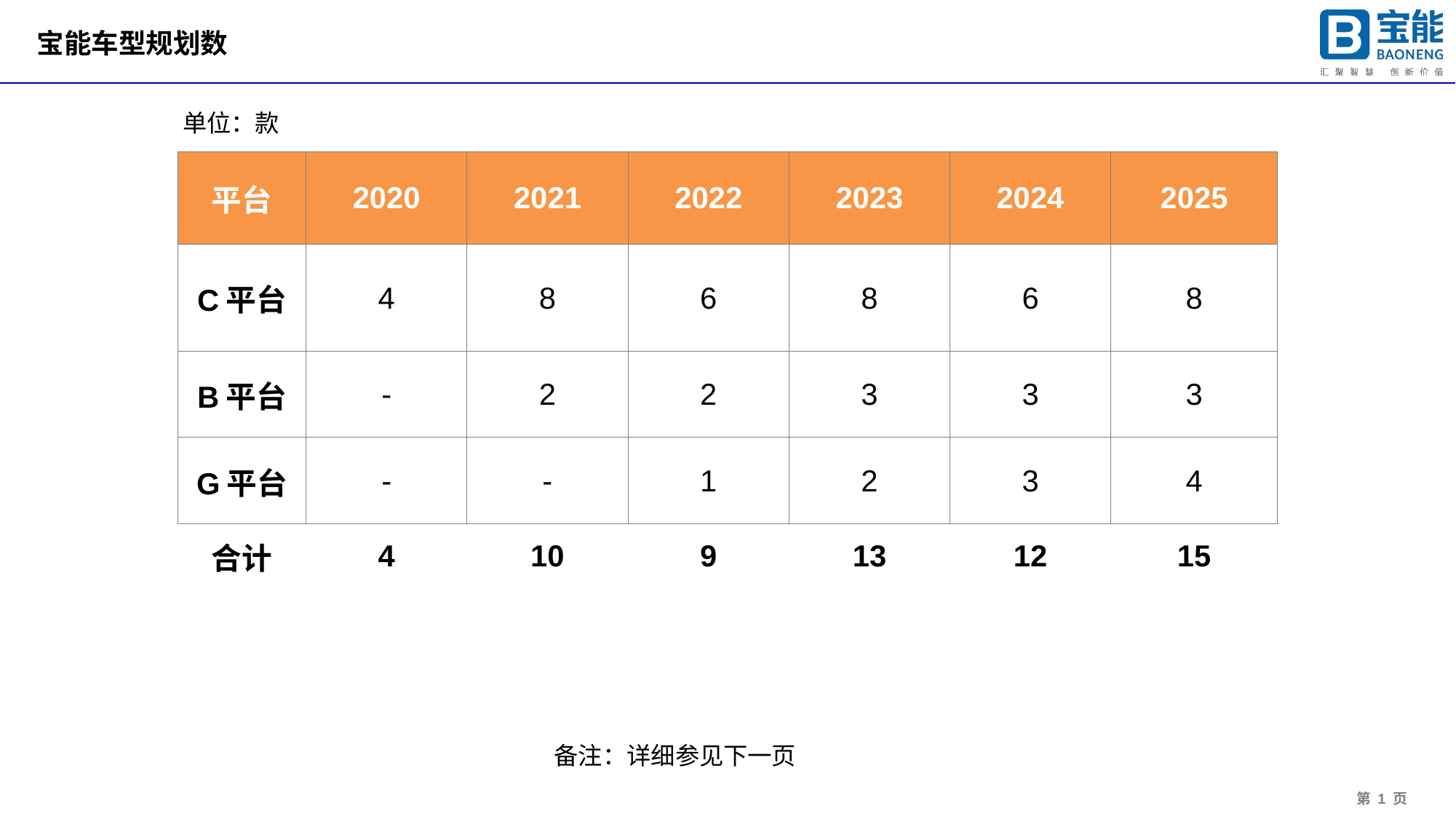

宝能车型规划数
单位：款
| 平台 | 2020 | 2021 | 2022 | 2023 | 2024 | 2025 |
| --- | --- | --- | --- | --- | --- | --- |
| C平台 | 4 | 8 | 6 | 8 | 6 | 8 |
| B平台 | - | 2 | 2 | 3 | 3 | 3 |
| G平台 | - | - | 1 | 2 | 3 | 4 |
| 合计 | 4 | 10 | 9 | 13 | 12 | 15 |
备注：详细参见下一页